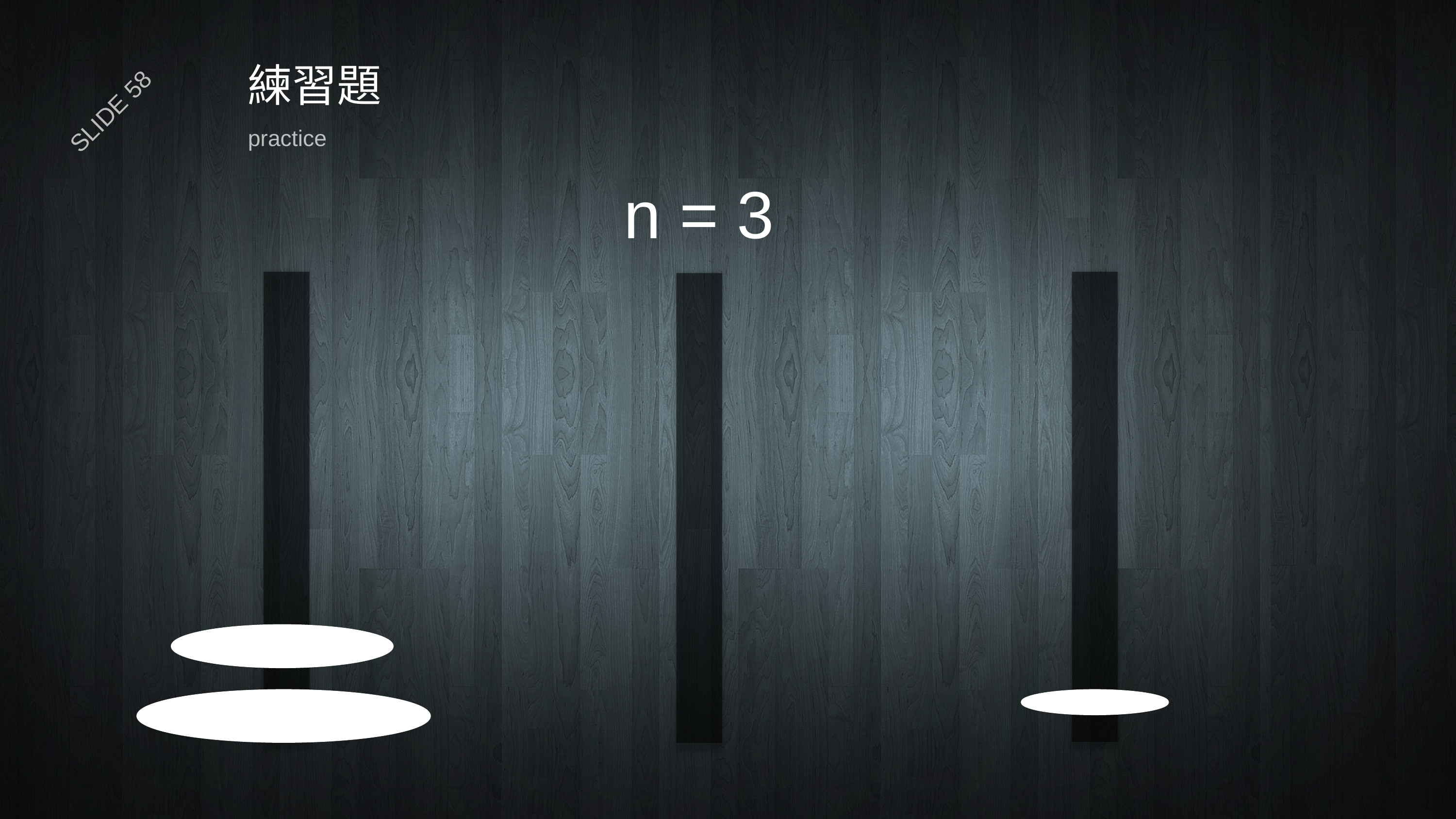

# 練習題
SLIDE 58
practice

n = 3